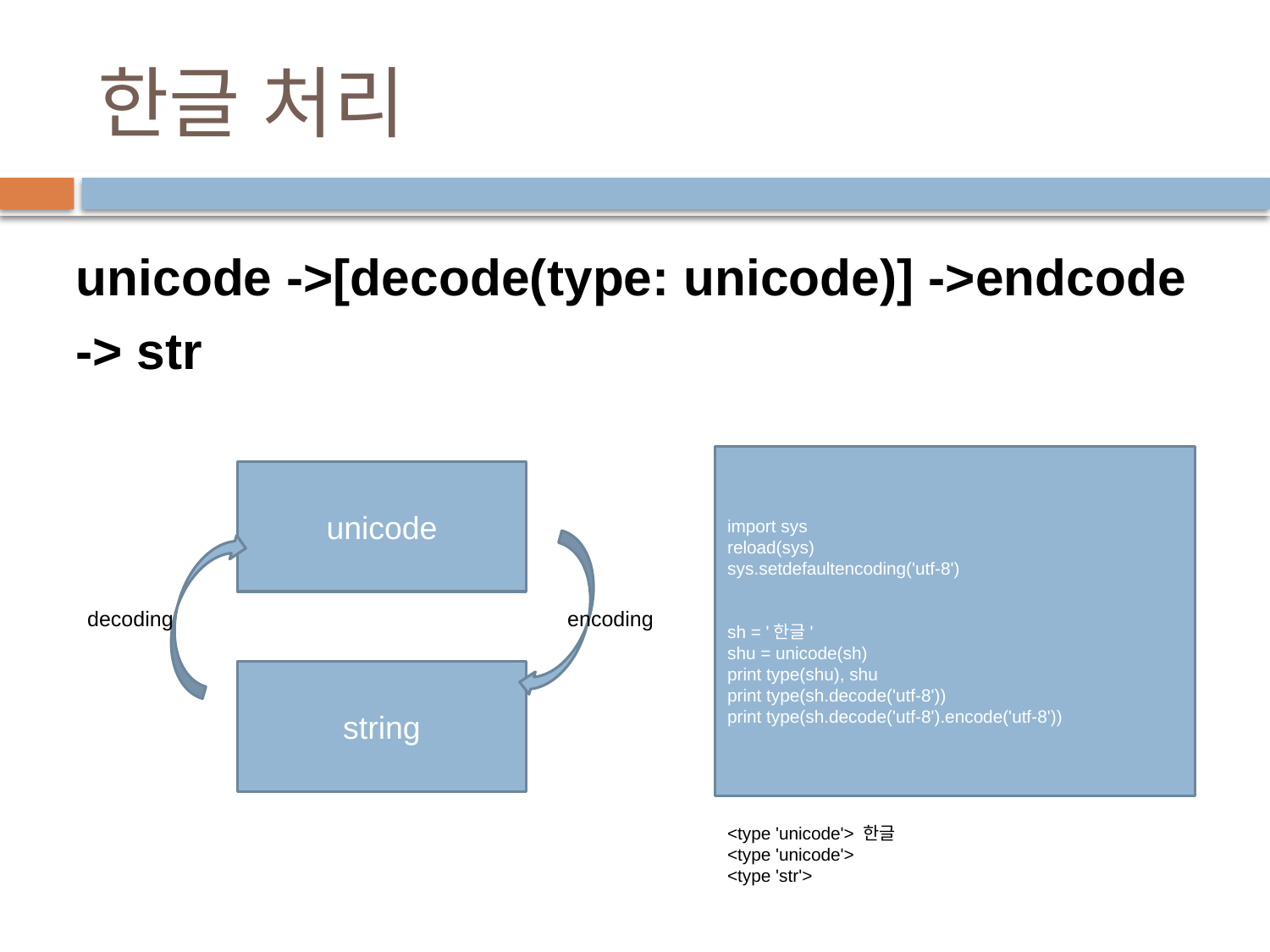

# 한글 처리
unicode ->[decode(type: unicode)] ->endcode -> str
import sys
reload(sys)
sys.setdefaultencoding('utf-8')

sh = '한글'
shu = unicode(sh)
print type(shu), shu
print type(sh.decode('utf-8'))
print type(sh.decode('utf-8').encode('utf-8'))
unicode

decoding
encoding
string
<type 'unicode'> 한글
<type 'unicode'>
<type 'str'>